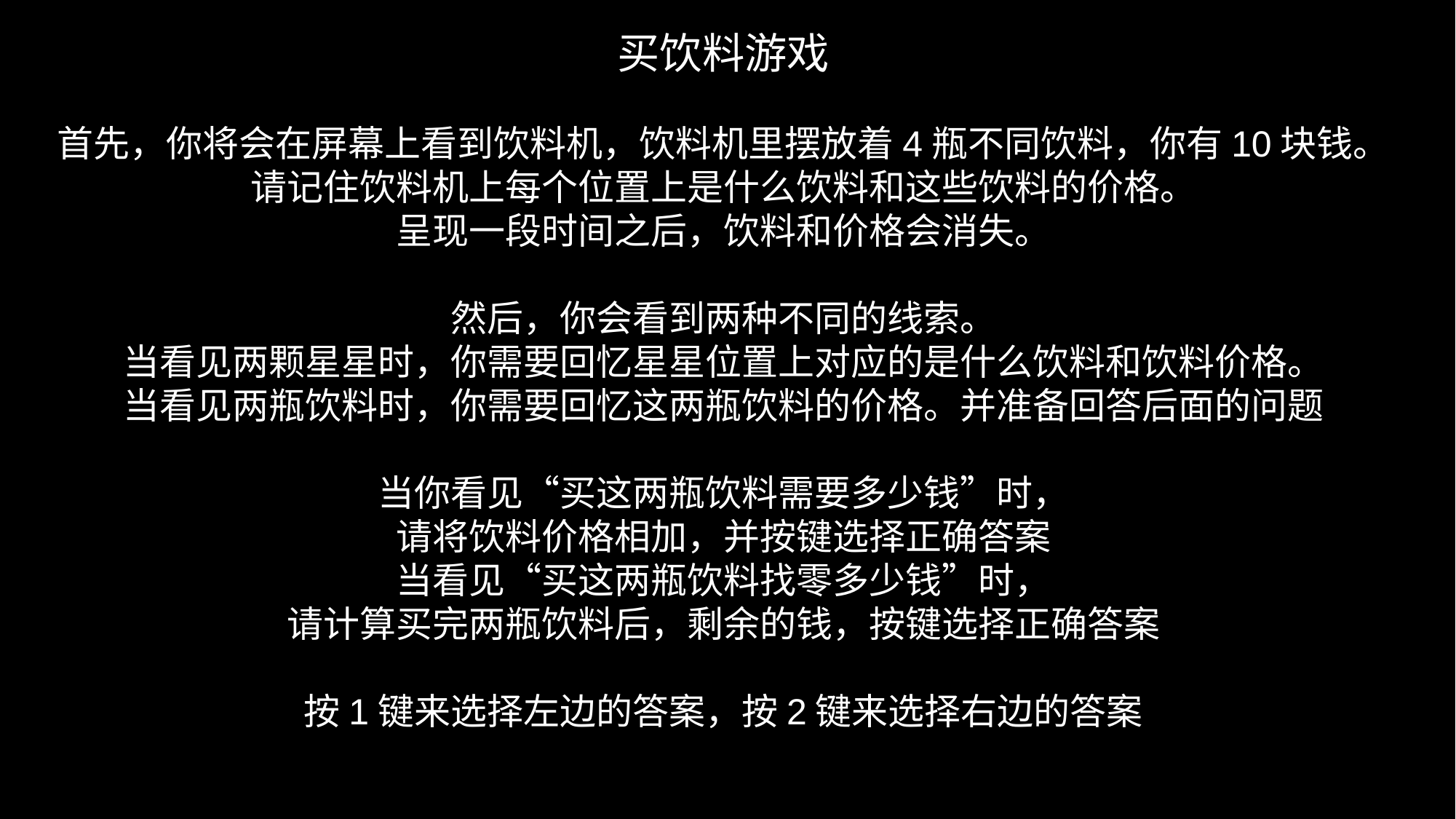

买饮料游戏

首先，你将会在屏幕上看到饮料机，饮料机里摆放着4瓶不同饮料，你有10块钱。
请记住饮料机上每个位置上是什么饮料和这些饮料的价格。
呈现一段时间之后，饮料和价格会消失。

然后，你会看到两种不同的线索。
当看见两颗星星时，你需要回忆星星位置上对应的是什么饮料和饮料价格。
当看见两瓶饮料时，你需要回忆这两瓶饮料的价格。并准备回答后面的问题

当你看见“买这两瓶饮料需要多少钱”时，
请将饮料价格相加，并按键选择正确答案
当看见“买这两瓶饮料找零多少钱”时，
请计算买完两瓶饮料后，剩余的钱，按键选择正确答案

按1键来选择左边的答案，按2键来选择右边的答案